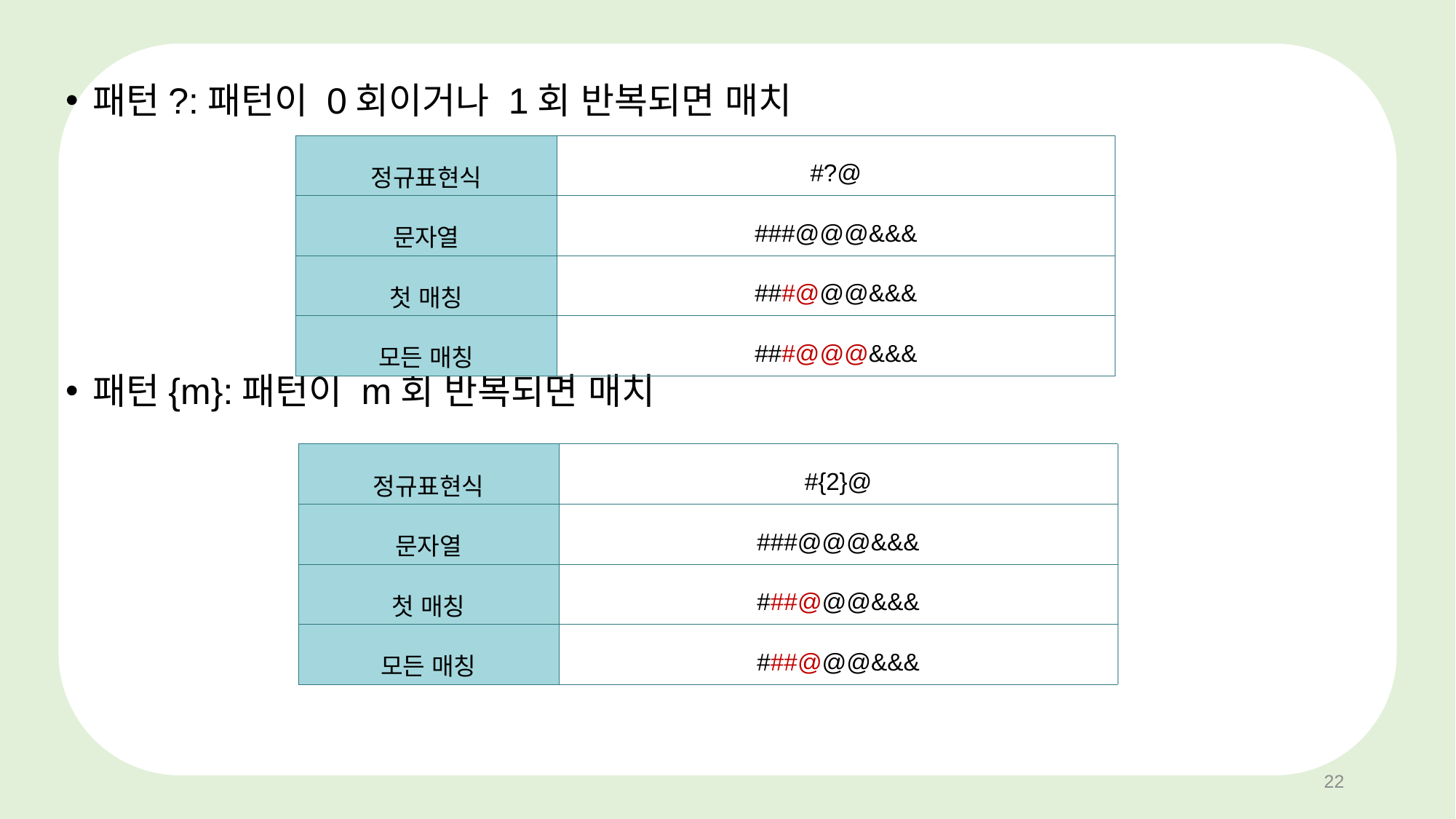

패턴?:패턴이 0회이거나 1회 반복되면 매치

패턴{m}:패턴이 m회 반복되면 매치
| 정규표현식 | #?@ |
| --- | --- |
| 문자열 | ###@@@&&& |
| 첫 매칭 | ###@@@&&& |
| 모든 매칭 | ###@@@&&& |

| 정규표현식 | #{2}@ |
| --- | --- |
| 문자열 | ###@@@&&& |
| 첫 매칭 | ###@@@&&& |
| 모든 매칭 | ###@@@&&& |
22